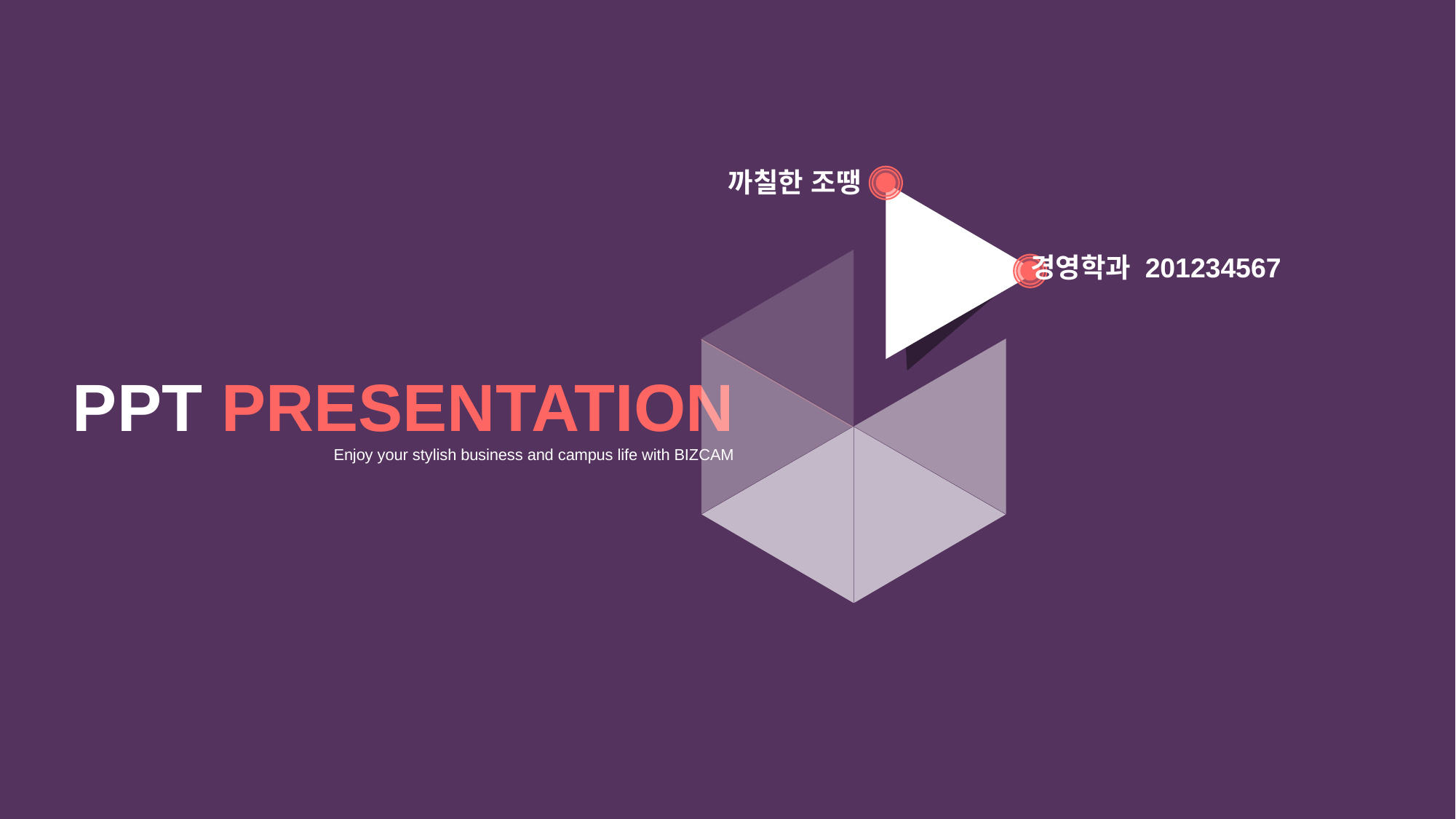

까칠한 조땡

경영학과 201234567

PPT PRESENTATION
Enjoy your stylish business and campus life with BIZCAM